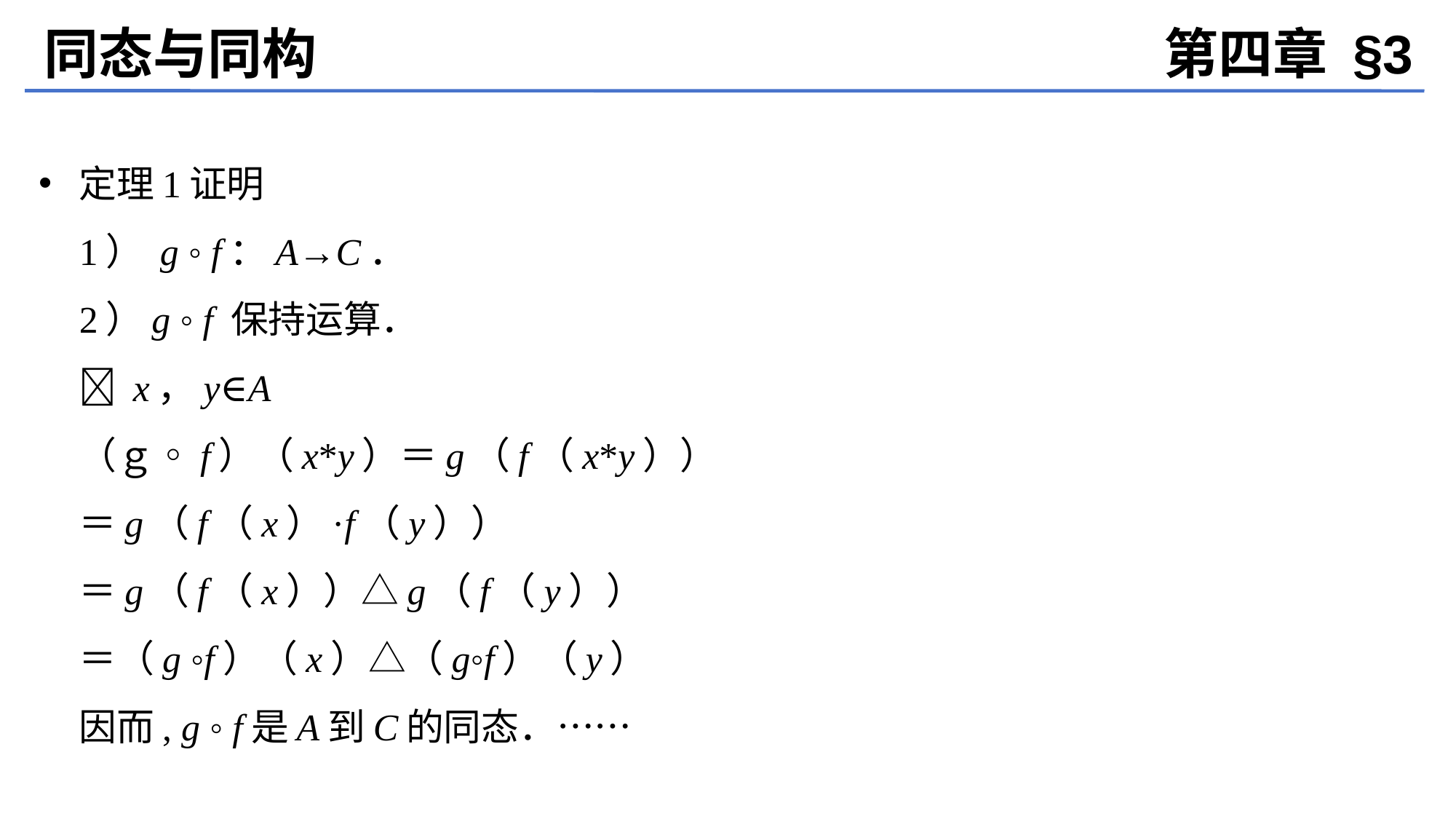

同态与同构
第四章 §3
定理1证明
	1） g ◦ f：A→C．
	2）g ◦ f 保持运算．
∀ x，y∈A
	（ｇ◦f）（x*y）＝g（f（x*y））
	＝g（f（x）·f（y））
	＝g（f（x））△g（f（y））
	＝（g ◦f）（x）△（g◦f）（y）
	因而, g ◦ f是A到C的同态．……